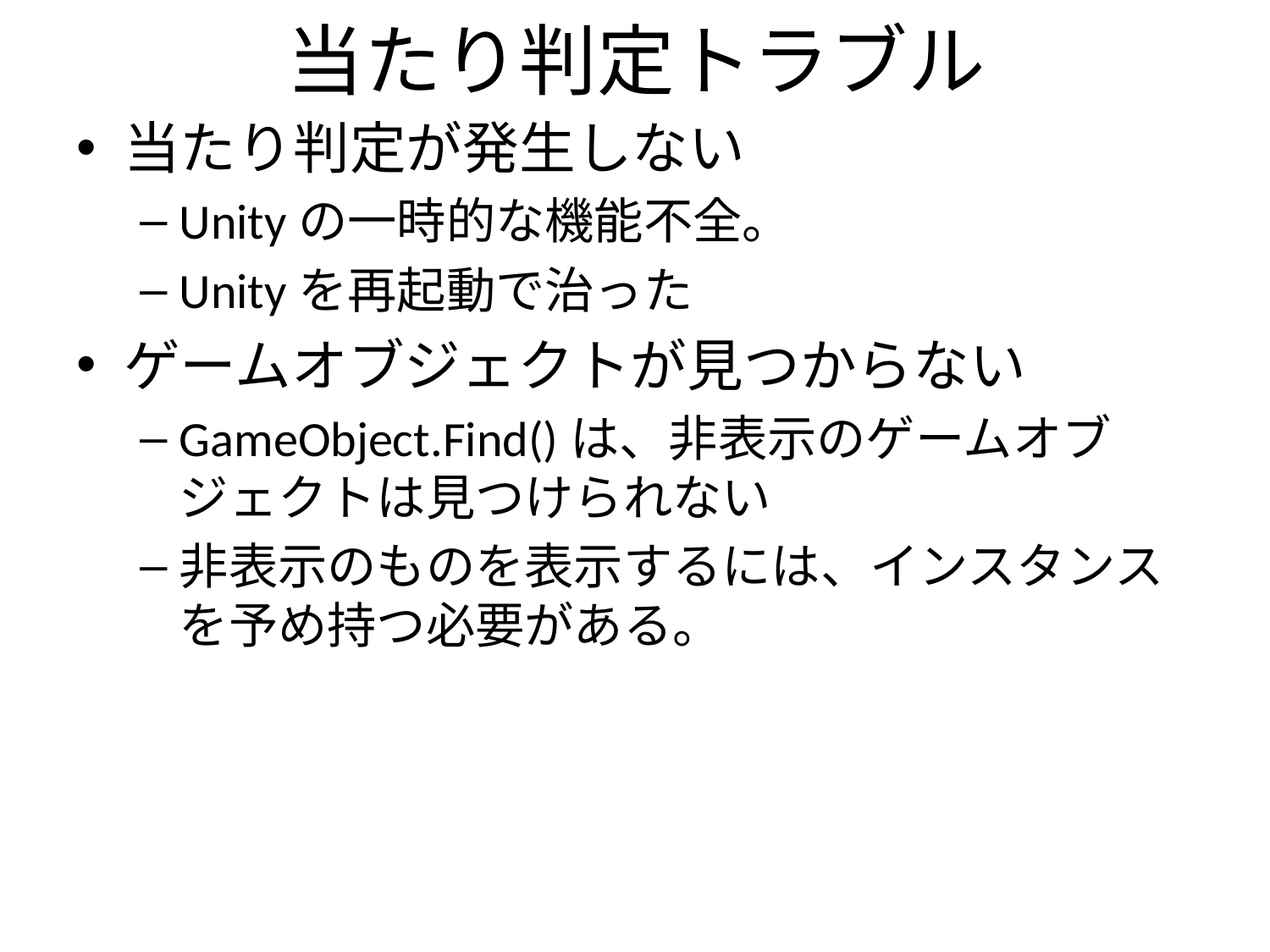

# 当たり判定トラブル
当たり判定が発生しない
Unityの一時的な機能不全。
Unityを再起動で治った
ゲームオブジェクトが見つからない
GameObject.Find()は、非表示のゲームオブジェクトは見つけられない
非表示のものを表示するには、インスタンスを予め持つ必要がある。